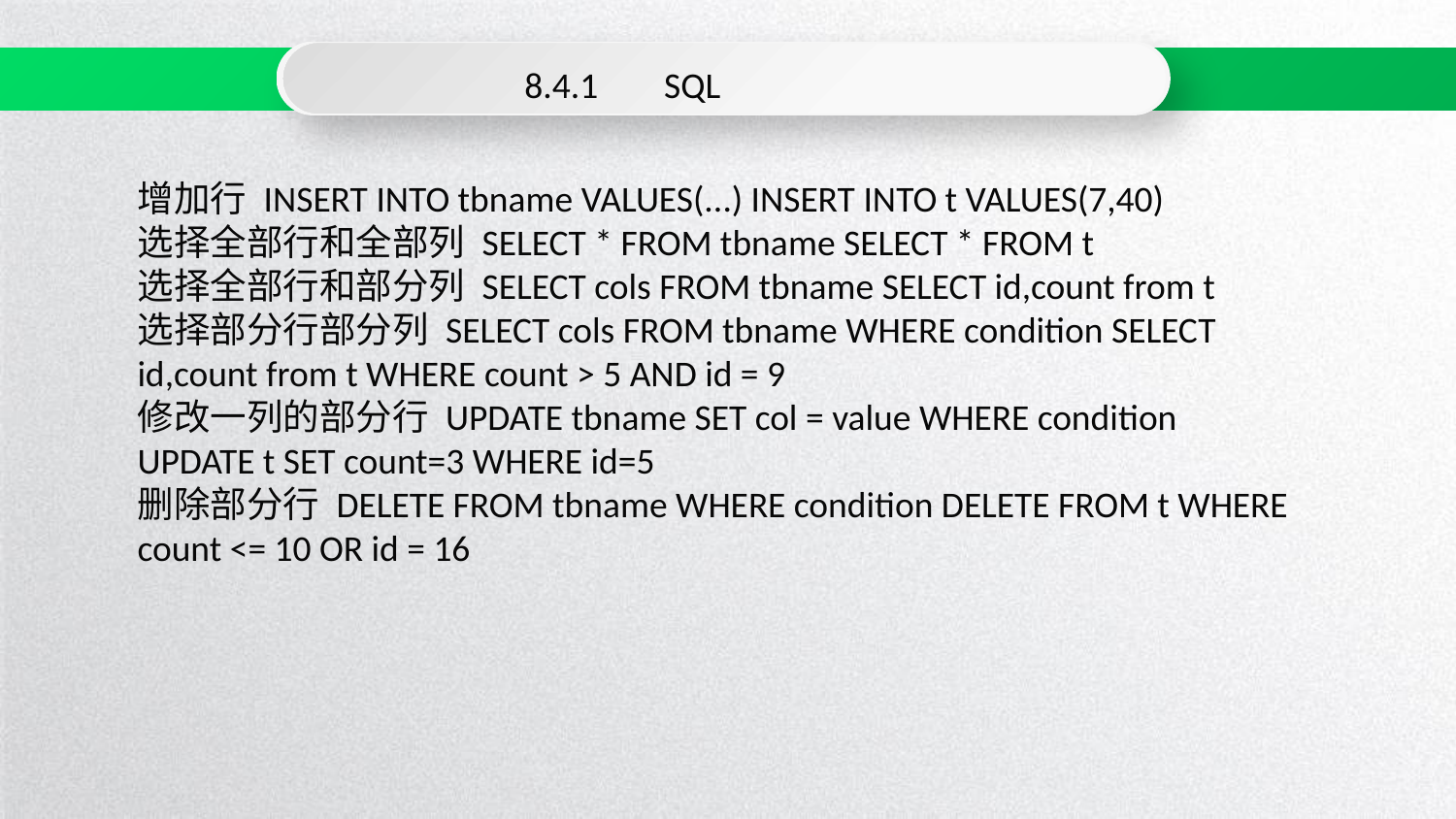

8.4.1        SQL
增加行 INSERT INTO tbname VALUES(...) INSERT INTO t VALUES(7,40)
选择全部行和全部列 SELECT * FROM tbname SELECT * FROM t
选择全部行和部分列 SELECT cols FROM tbname SELECT id,count from t
选择部分行部分列 SELECT cols FROM tbname WHERE condition SELECT id,count from t WHERE count > 5 AND id = 9
修改一列的部分行 UPDATE tbname SET col = value WHERE condition UPDATE t SET count=3 WHERE id=5
删除部分行 DELETE FROM tbname WHERE condition DELETE FROM t WHERE count <= 10 OR id = 16